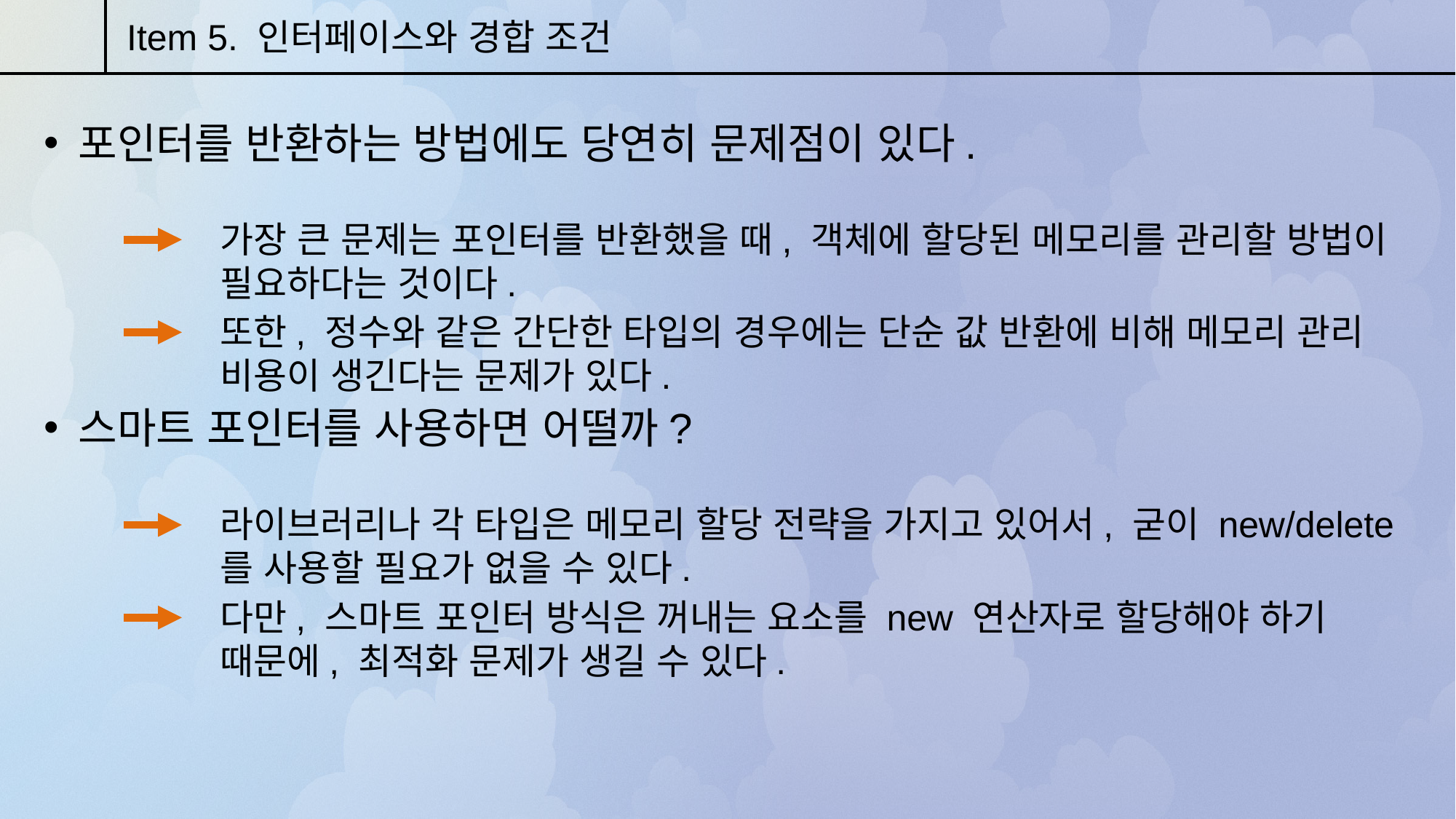

Item 5. 인터페이스와 경합 조건
포인터를 반환하는 방법에도 당연히 문제점이 있다.
가장 큰 문제는 포인터를 반환했을 때, 객체에 할당된 메모리를 관리할 방법이 필요하다는 것이다.
또한, 정수와 같은 간단한 타입의 경우에는 단순 값 반환에 비해 메모리 관리 비용이 생긴다는 문제가 있다.
스마트 포인터를 사용하면 어떨까?
라이브러리나 각 타입은 메모리 할당 전략을 가지고 있어서, 굳이 new/delete를 사용할 필요가 없을 수 있다.
다만, 스마트 포인터 방식은 꺼내는 요소를 new 연산자로 할당해야 하기 때문에, 최적화 문제가 생길 수 있다.